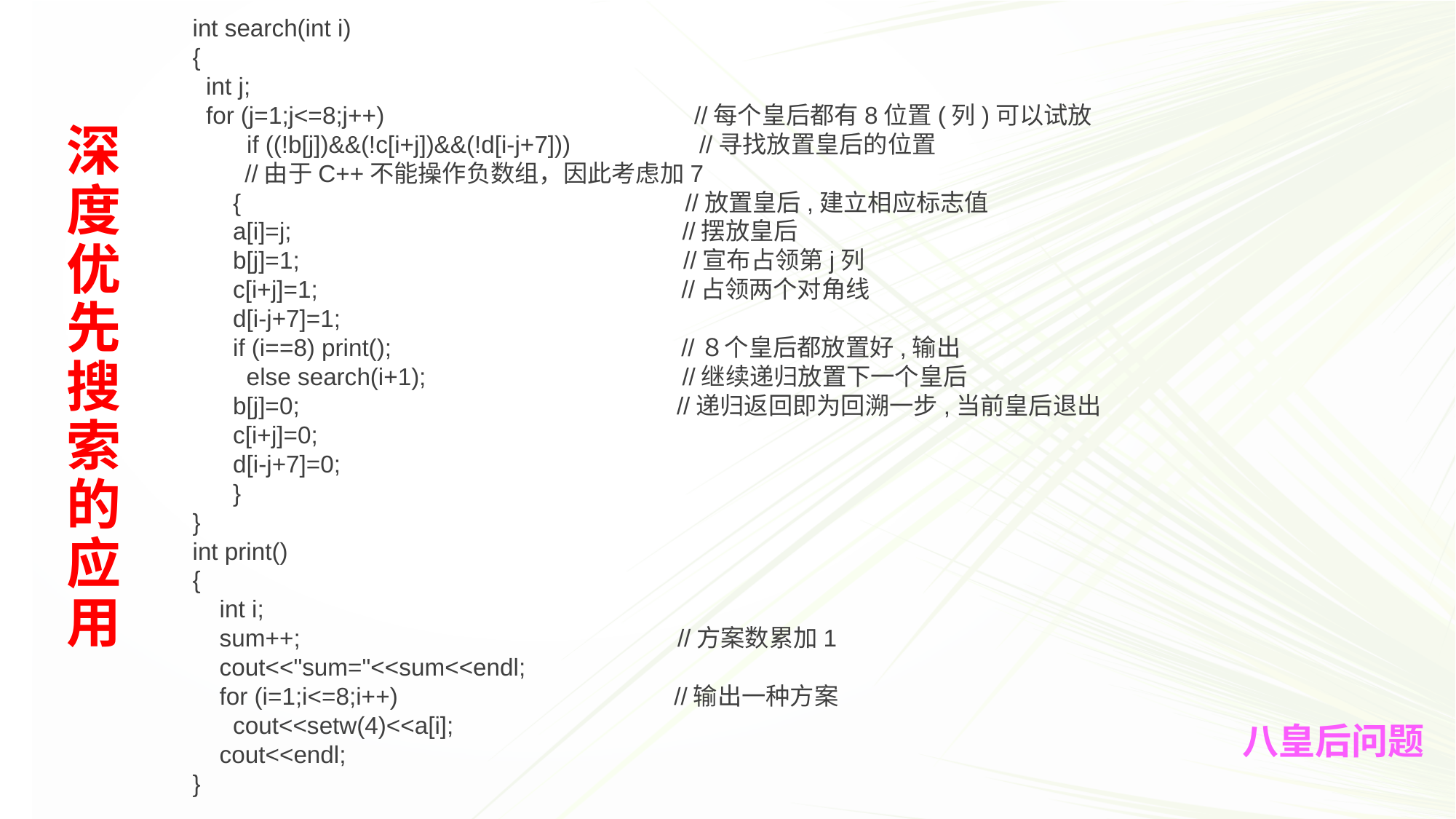

int search(int i)
{
  int j;
  for (j=1;j<=8;j++)                                              //每个皇后都有8位置(列)可以试放
　　if ((!b[j])&&(!c[i+j])&&(!d[i-j+7]))                   //寻找放置皇后的位置
   　//由于C++不能操作负数组，因此考虑加7
      {                                                                  //放置皇后,建立相应标志值
      a[i]=j;                                                          //摆放皇后
      b[j]=1;                                                         //宣布占领第j列
      c[i+j]=1;                                                      //占领两个对角线
      d[i-j+7]=1;
      if (i==8) print();                                           //８个皇后都放置好,输出
        else search(i+1);                                      //继续递归放置下一个皇后
      b[j]=0;                                                        //递归返回即为回溯一步,当前皇后退出
      c[i+j]=0;
      d[i-j+7]=0;
      }
}
int print()
{
    int i;
    sum++;                                                        //方案数累加1
    cout<<"sum="<<sum<<endl;
    for (i=1;i<=8;i++)                                         //输出一种方案
      cout<<setw(4)<<a[i];
    cout<<endl;
}
深度优先搜索的应用
八皇后问题